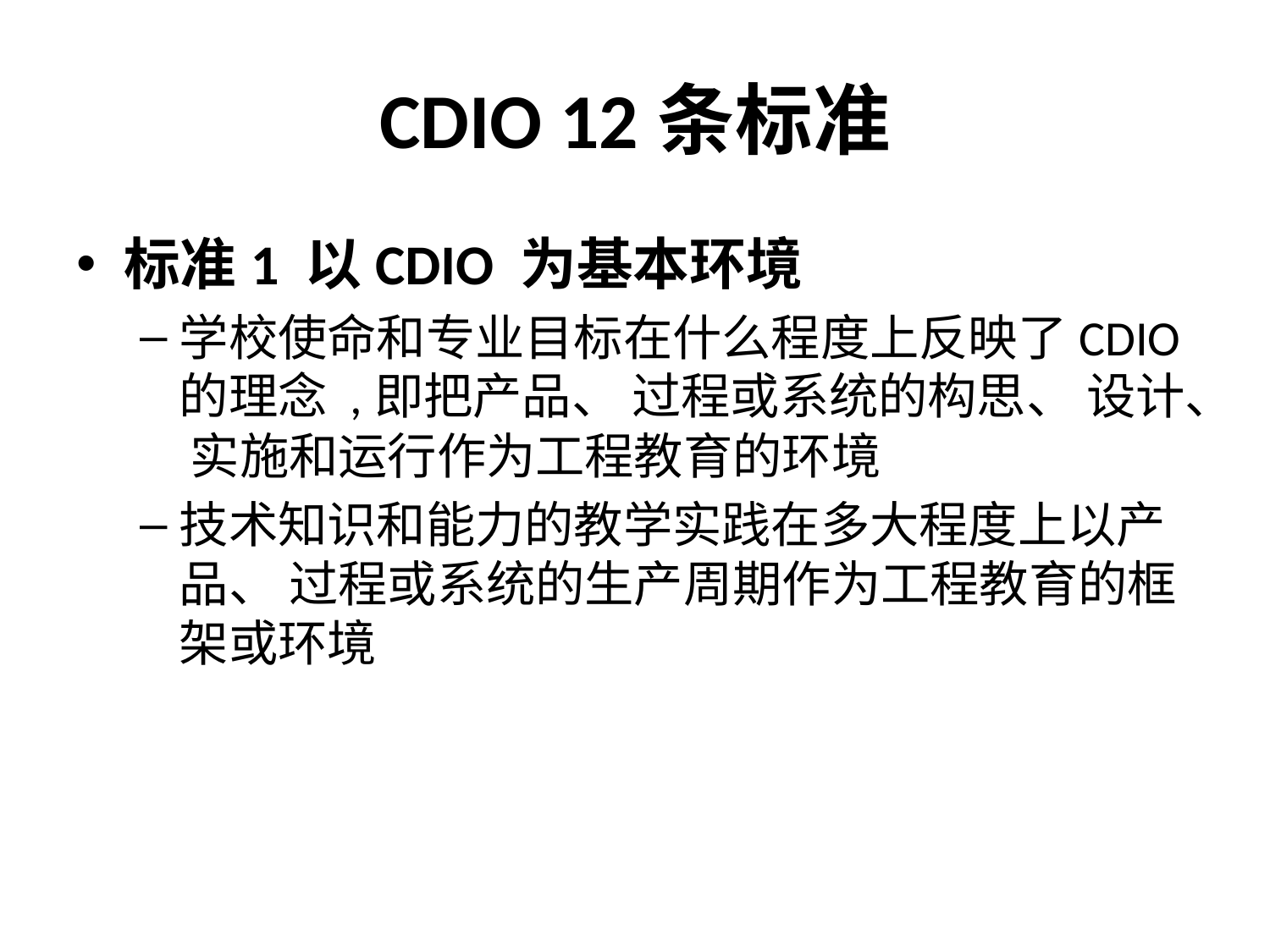

# CDIO 12条标准
标准1 以CDIO 为基本环境
学校使命和专业目标在什么程度上反映了CDIO的理念 ,即把产品、 过程或系统的构思、 设计、 实施和运行作为工程教育的环境
技术知识和能力的教学实践在多大程度上以产品、 过程或系统的生产周期作为工程教育的框架或环境